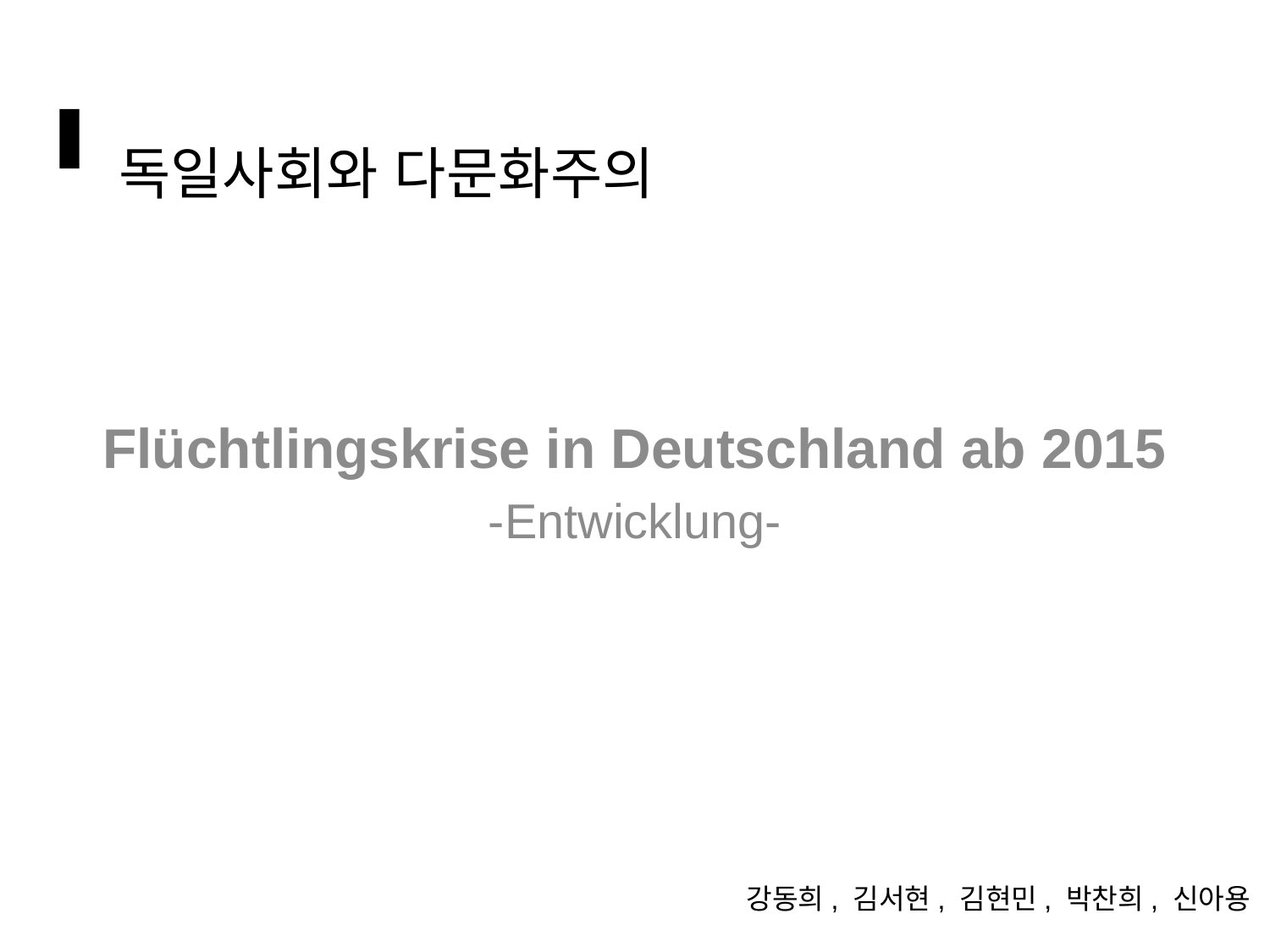

# 독일사회와 다문화주의

Flüchtlingskrise in Deutschland ab 2015
-Entwicklung-
강동희, 김서현, 김현민, 박찬희, 신아용